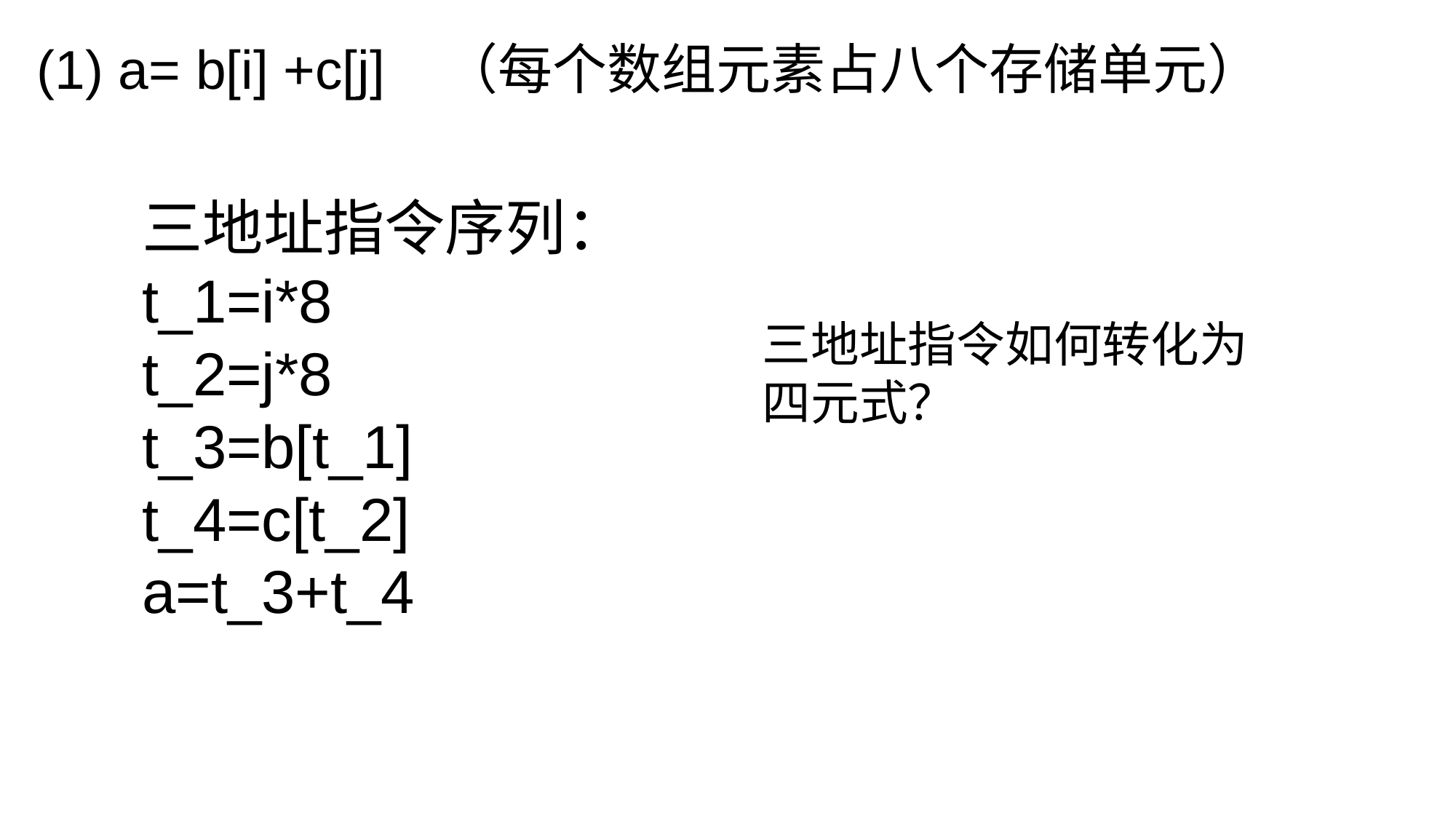

(1) a= b[i] +c[j]   （每个数组元素占八个存储单元）

三地址指令序列：
t_1=i*8
t_2=j*8
t_3=b[t_1]
t_4=c[t_2]
a=t_3+t_4

三地址指令如何转化为四元式？